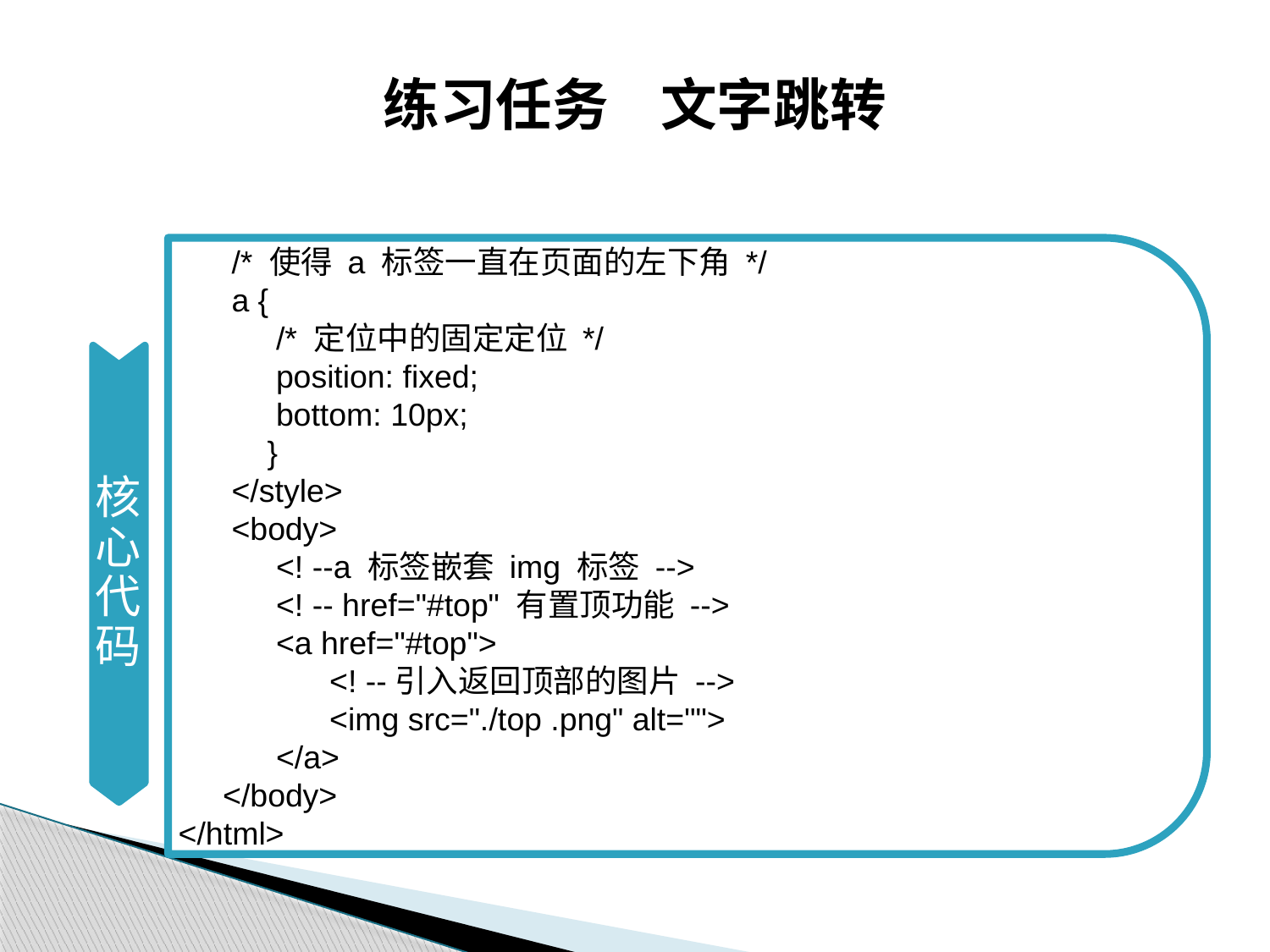

# 练习任务    文字跳转
      /* 使得 a 标签一直在页面的左下角 */
      a {
           /* 定位中的固定定位 */
           position: fixed;
           bottom: 10px;
          }
      </style>
      <body>
           <! --a 标签嵌套 img 标签 -->
           <! -- href="#top" 有置顶功能 -->
           <a href="#top">
                 <! --引入返回顶部的图片 -->
                 <img src="./top .png" alt="">
           </a>
     </body>
</html>

核心代码